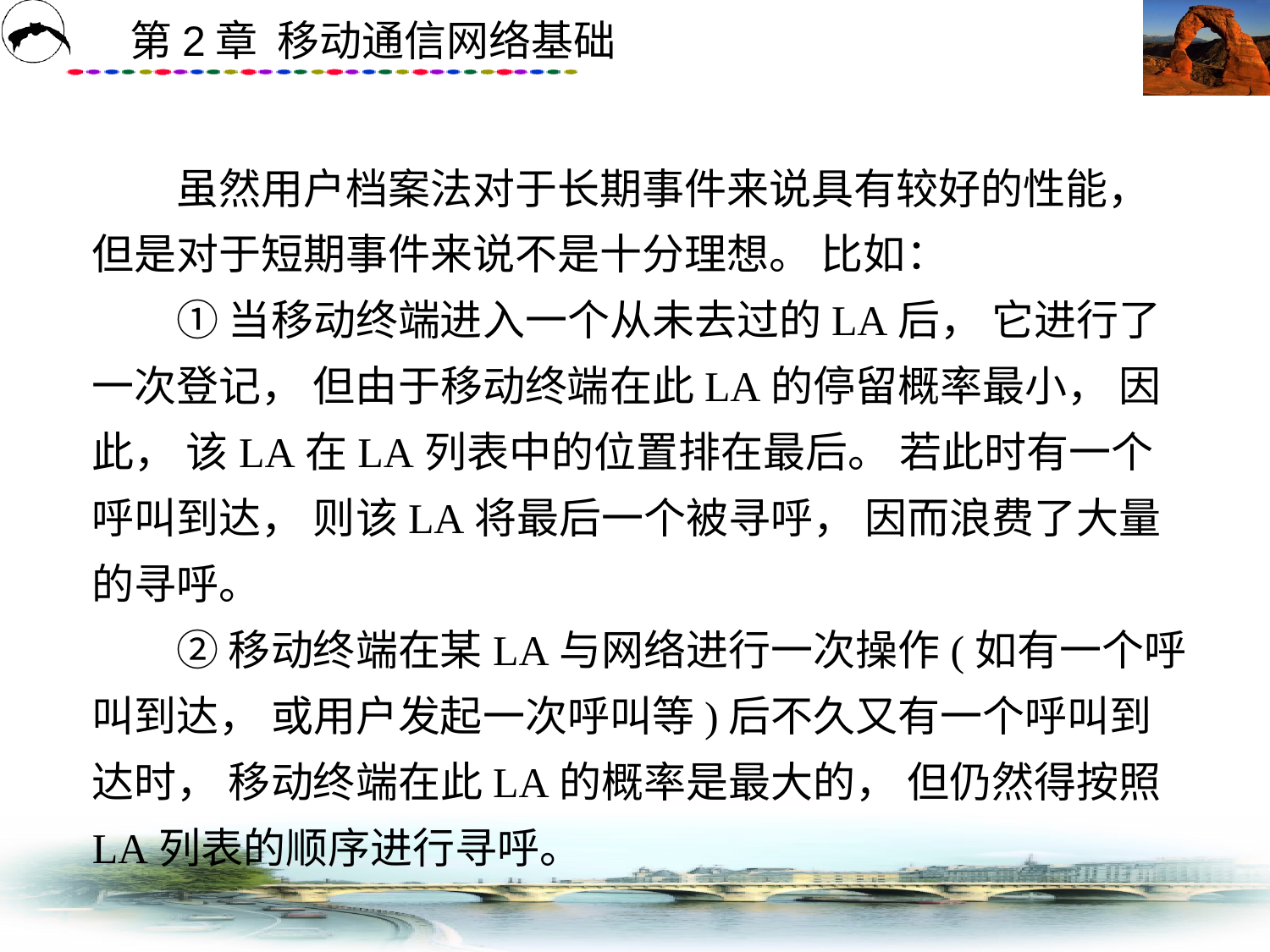

# 虽然用户档案法对于长期事件来说具有较好的性能， 但是对于短期事件来说不是十分理想。 比如： 　　① 当移动终端进入一个从未去过的LA后， 它进行了一次登记， 但由于移动终端在此LA的停留概率最小， 因此， 该LA在LA列表中的位置排在最后。 若此时有一个呼叫到达， 则该LA将最后一个被寻呼， 因而浪费了大量的寻呼。 　　② 移动终端在某LA与网络进行一次操作(如有一个呼叫到达， 或用户发起一次呼叫等)后不久又有一个呼叫到达时， 移动终端在此LA的概率是最大的， 但仍然得按照LA列表的顺序进行寻呼。